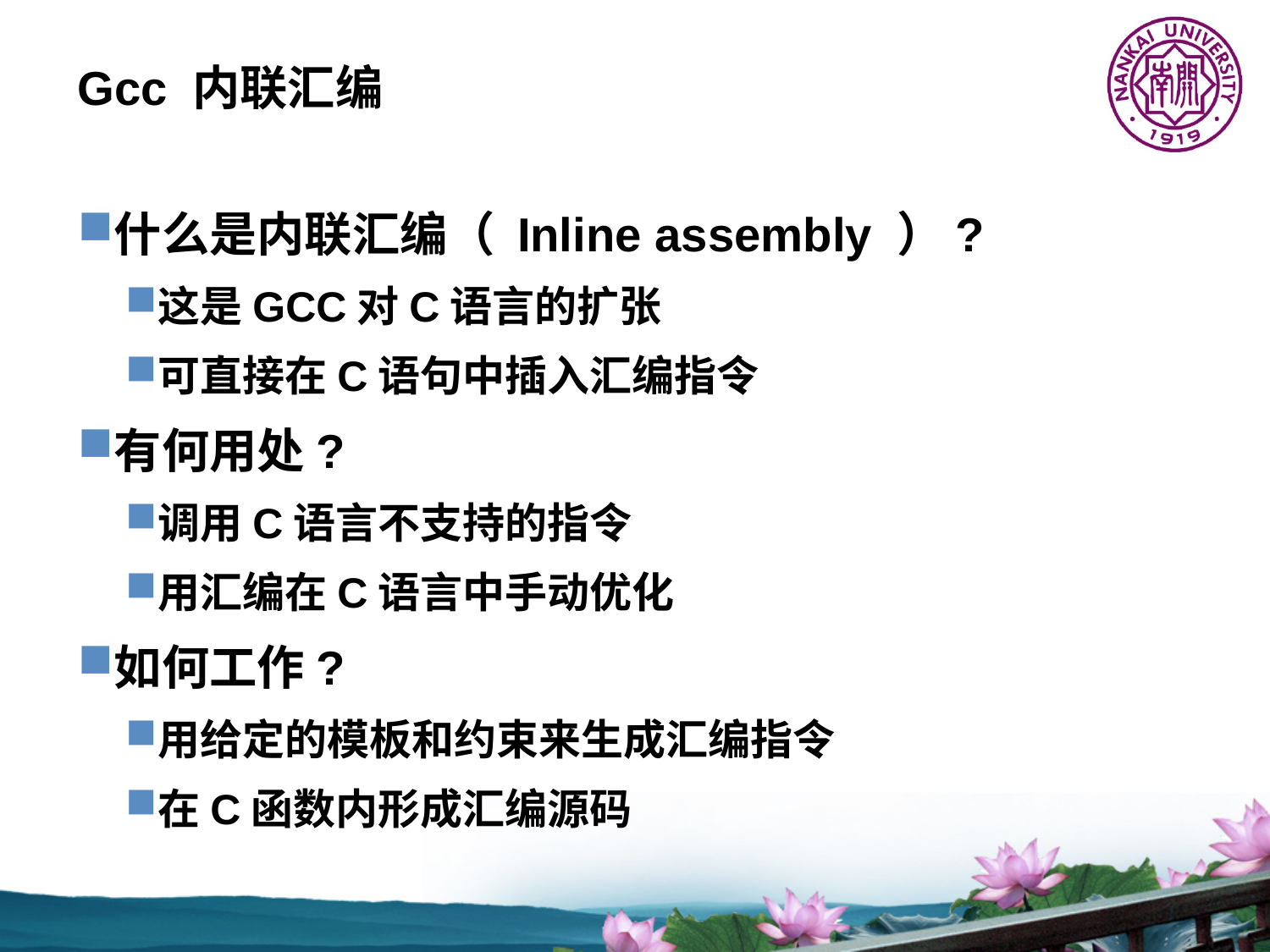

# Gcc 内联汇编
什么是内联汇编（ Inline assembly ）?
这是GCC对C语言的扩张
可直接在C语句中插入汇编指令
有何用处?
调用C语言不支持的指令
用汇编在C语言中手动优化
如何工作?
用给定的模板和约束来生成汇编指令
在C函数内形成汇编源码